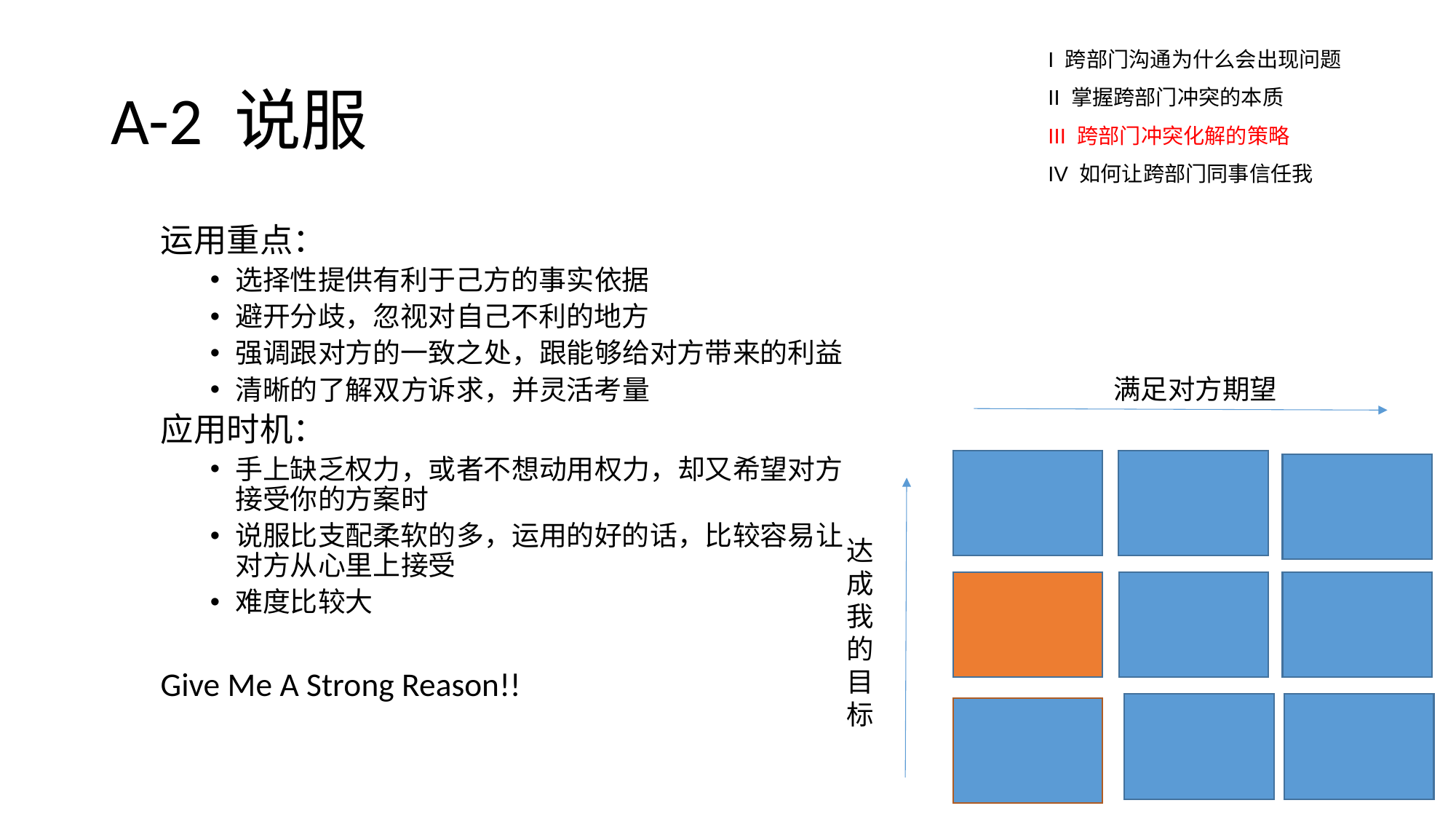

# A-2 说服
I 跨部门沟通为什么会出现问题
II 掌握跨部门冲突的本质
III 跨部门冲突化解的策略
IV 如何让跨部门同事信任我
运用重点：
选择性提供有利于己方的事实依据
避开分歧，忽视对自己不利的地方
强调跟对方的一致之处，跟能够给对方带来的利益
清晰的了解双方诉求，并灵活考量
应用时机：
手上缺乏权力，或者不想动用权力，却又希望对方接受你的方案时
说服比支配柔软的多，运用的好的话，比较容易让对方从心里上接受
难度比较大

Give Me A Strong Reason!!
满足对方期望

达成我的目标